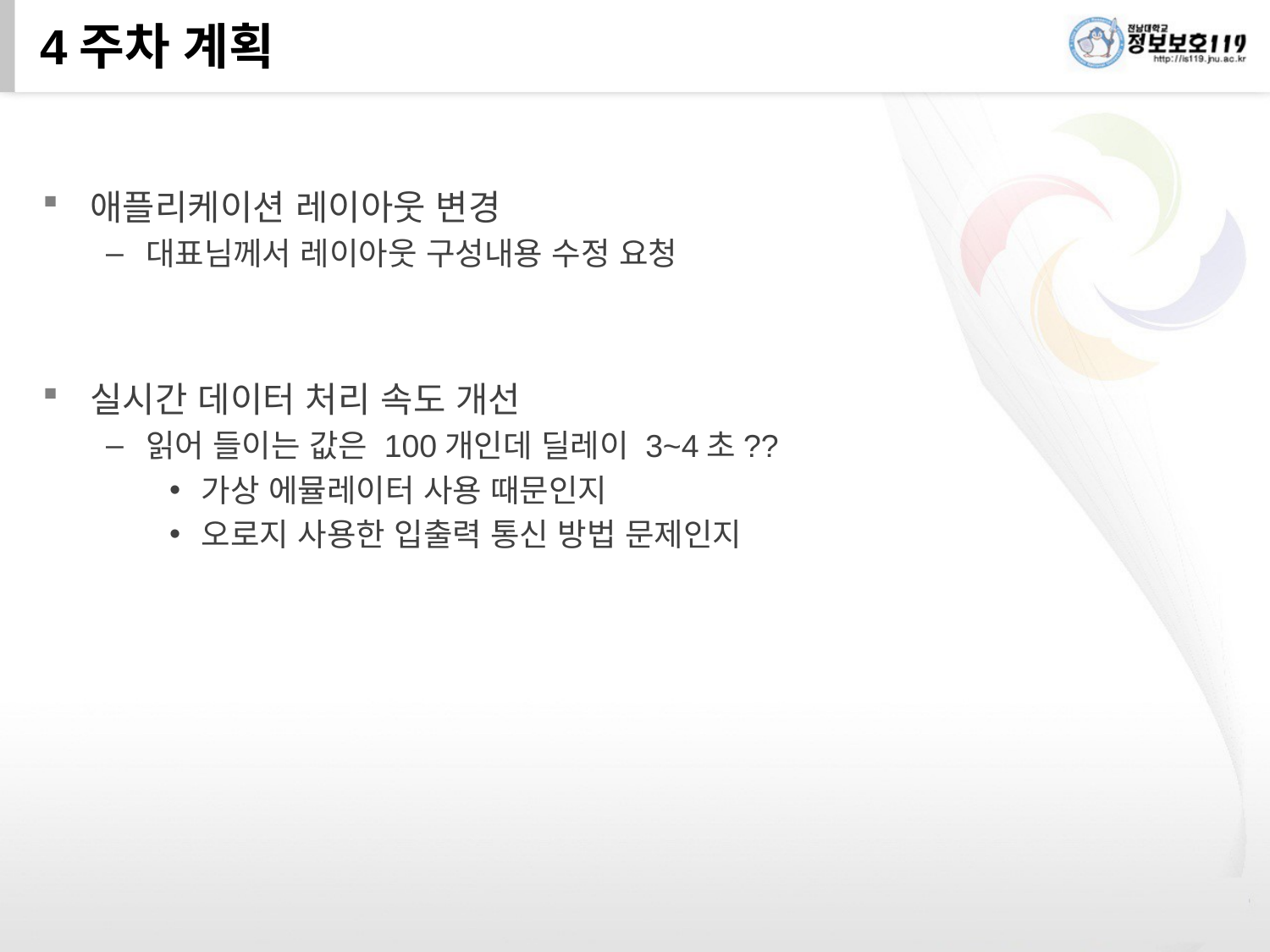

# 4주차 계획

애플리케이션 레이아웃 변경
대표님께서 레이아웃 구성내용 수정 요청

실시간 데이터 처리 속도 개선
읽어 들이는 값은 100개인데 딜레이 3~4초??
가상 에뮬레이터 사용 때문인지
오로지 사용한 입출력 통신 방법 문제인지